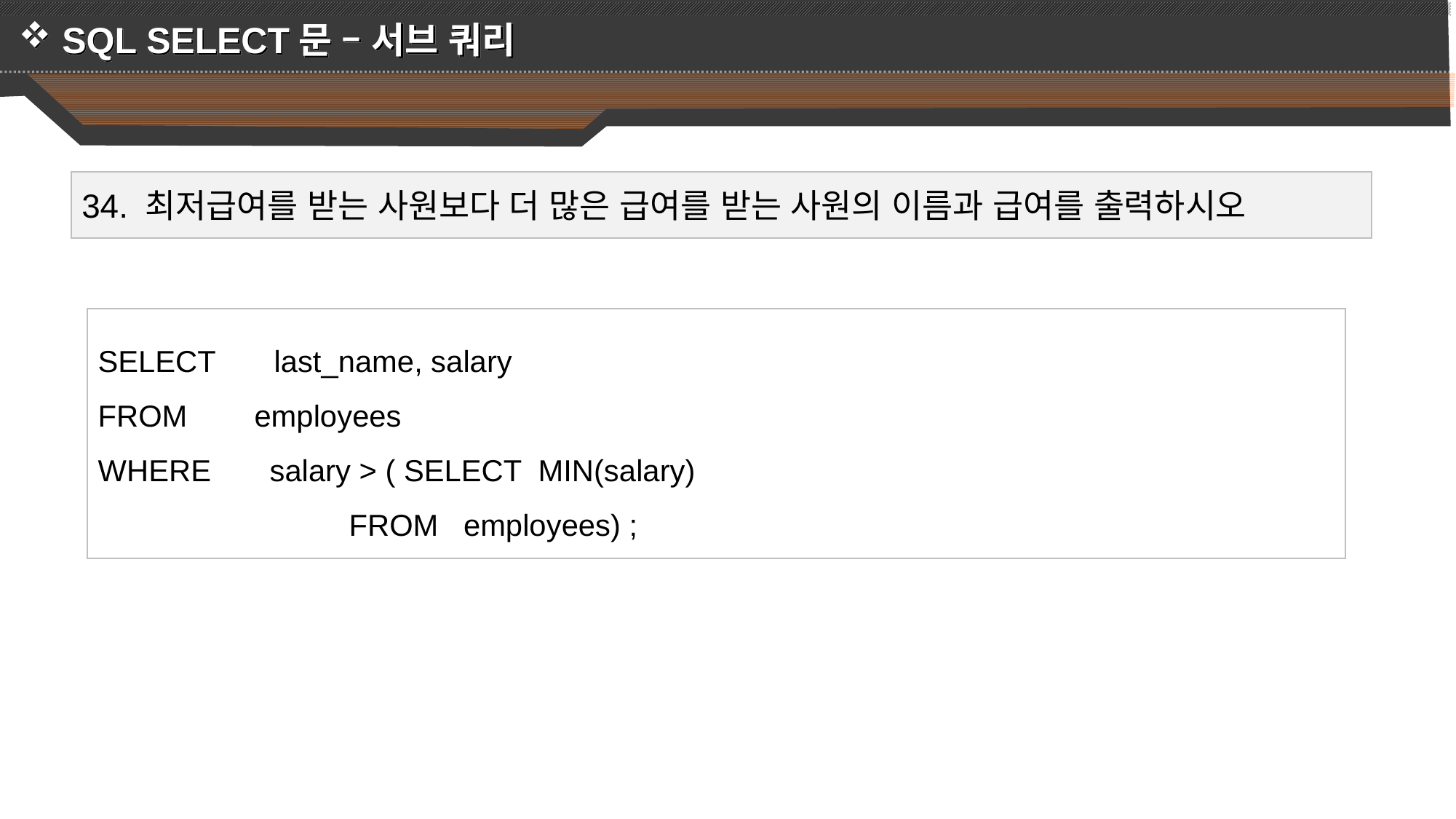

SQL SELECT문 – 서브 쿼리

34. 최저급여를 받는 사원보다 더 많은 급여를 받는 사원의 이름과 급여를 출력하시오
SELECT       last_name, salary
FROM        employees
WHERE       salary > ( SELECT  MIN(salary)
                              FROM   employees) ;